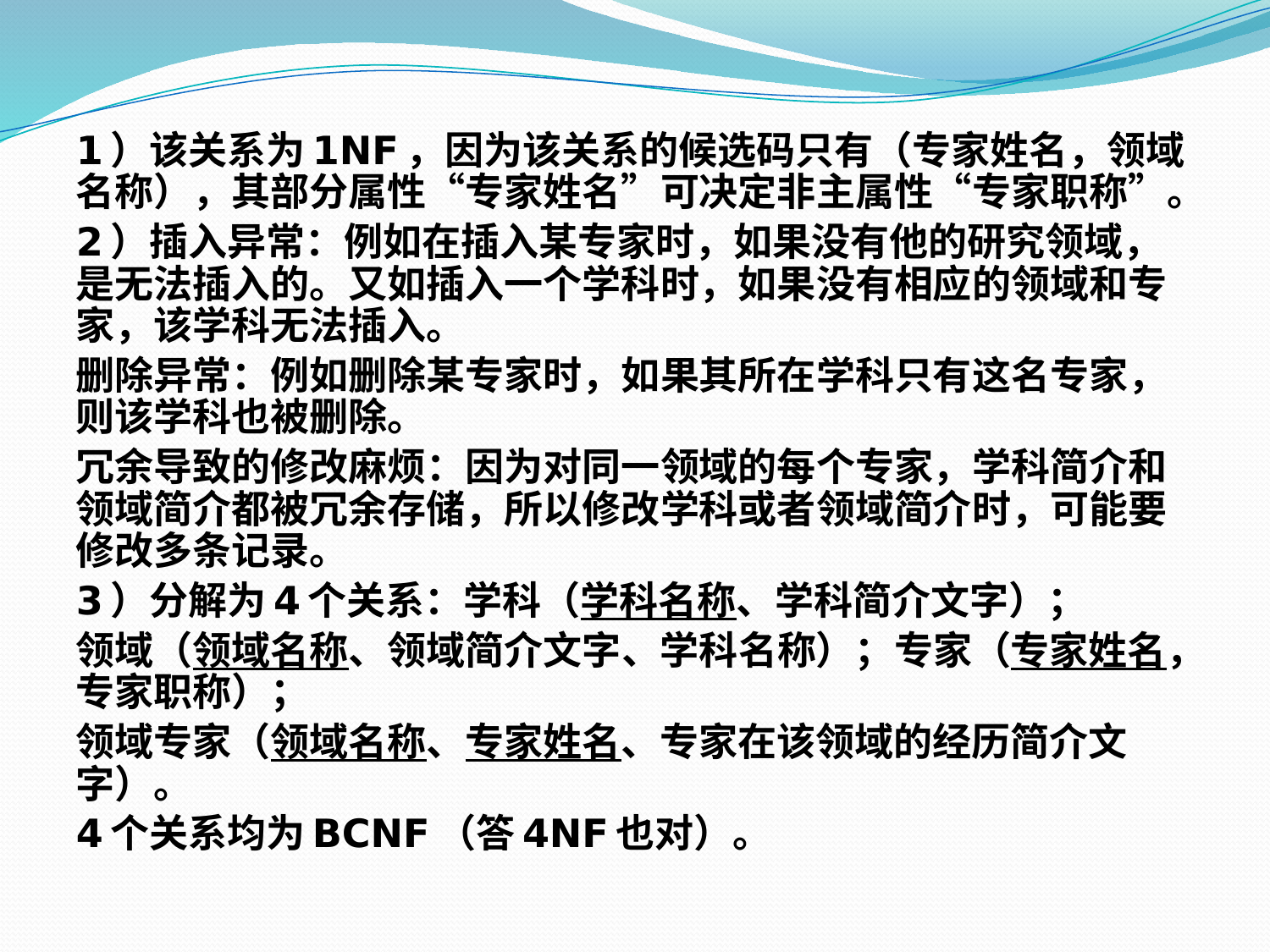

1）该关系为1NF，因为该关系的候选码只有（专家姓名，领域名称），其部分属性“专家姓名”可决定非主属性“专家职称”。
2）插入异常：例如在插入某专家时，如果没有他的研究领域，是无法插入的。又如插入一个学科时，如果没有相应的领域和专家，该学科无法插入。
删除异常：例如删除某专家时，如果其所在学科只有这名专家，则该学科也被删除。
冗余导致的修改麻烦：因为对同一领域的每个专家，学科简介和领域简介都被冗余存储，所以修改学科或者领域简介时，可能要修改多条记录。
3）分解为4个关系：学科（学科名称、学科简介文字）；
领域（领域名称、领域简介文字、学科名称）；专家（专家姓名，专家职称）；
领域专家（领域名称、专家姓名、专家在该领域的经历简介文字）。
4个关系均为BCNF（答4NF也对）。